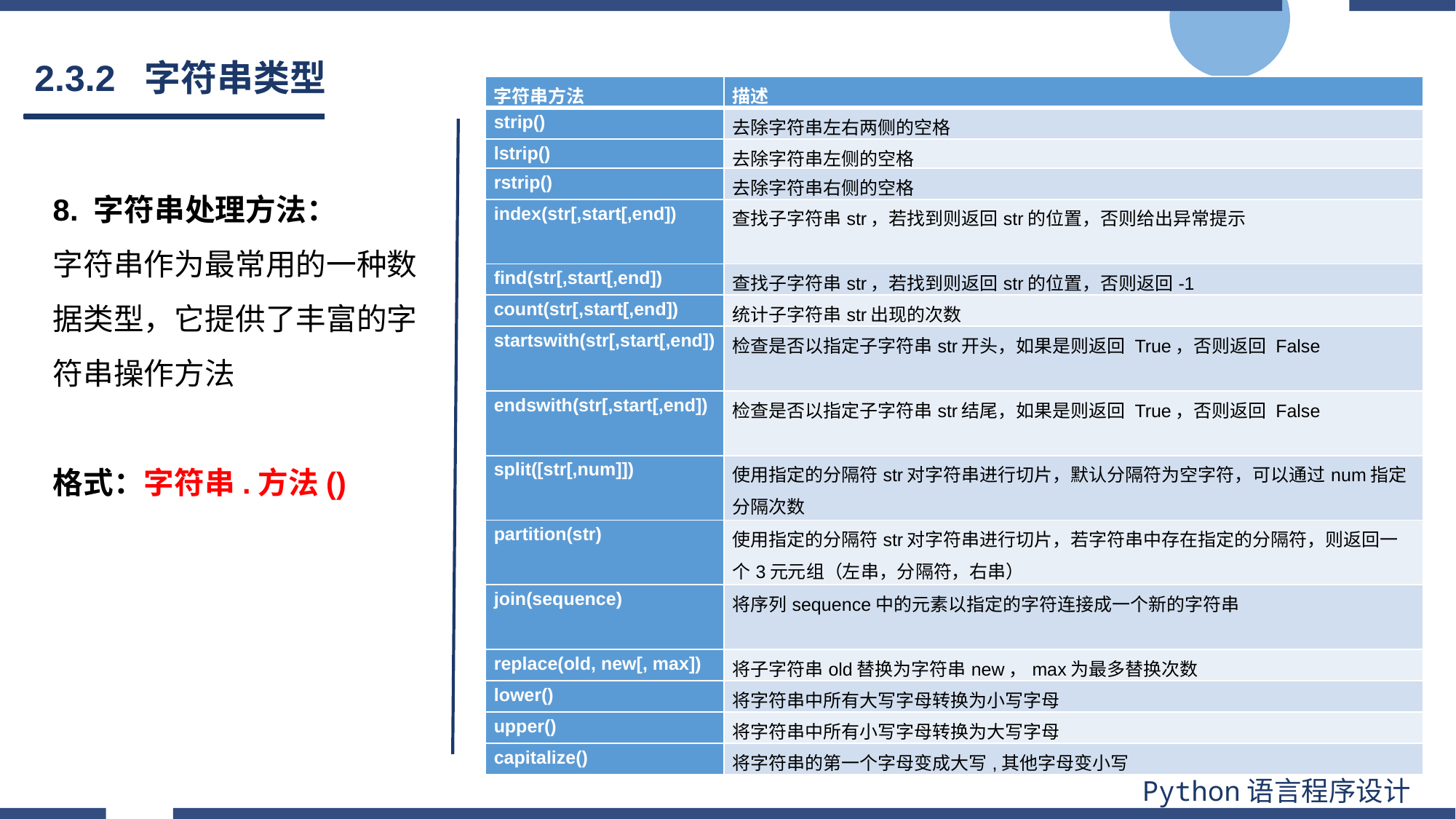

# 2.3.2  字符串类型
| 字符串方法 | 描述 |
| --- | --- |
| strip() | 去除字符串左右两侧的空格 |
| lstrip() | 去除字符串左侧的空格 |
| rstrip() | 去除字符串右侧的空格 |
| index(str[,start[,end]) | 查找子字符串str，若找到则返回str的位置，否则给出异常提示 |
| find(str[,start[,end]) | 查找子字符串str，若找到则返回str的位置，否则返回-1 |
| count(str[,start[,end]) | 统计子字符串str出现的次数 |
| startswith(str[,start[,end]) | 检查是否以指定子字符串str开头，如果是则返回 True，否则返回 False |
| endswith(str[,start[,end]) | 检查是否以指定子字符串str结尾，如果是则返回 True，否则返回 False |
| split([str[,num]]) | 使用指定的分隔符str对字符串进行切片，默认分隔符为空字符，可以通过num指定分隔次数 |
| partition(str) | 使用指定的分隔符str对字符串进行切片，若字符串中存在指定的分隔符，则返回一个3元元组（左串，分隔符，右串） |
| join(sequence) | 将序列sequence中的元素以指定的字符连接成一个新的字符串 |
| replace(old, new[, max]) | 将子字符串old替换为字符串new，max为最多替换次数 |
| lower() | 将字符串中所有大写字母转换为小写字母 |
| upper() | 将字符串中所有小写字母转换为大写字母 |
| capitalize() | 将字符串的第一个字母变成大写,其他字母变小写 |
8. 字符串处理方法：
字符串作为最常用的一种数据类型，它提供了丰富的字符串操作方法

格式：字符串.方法()